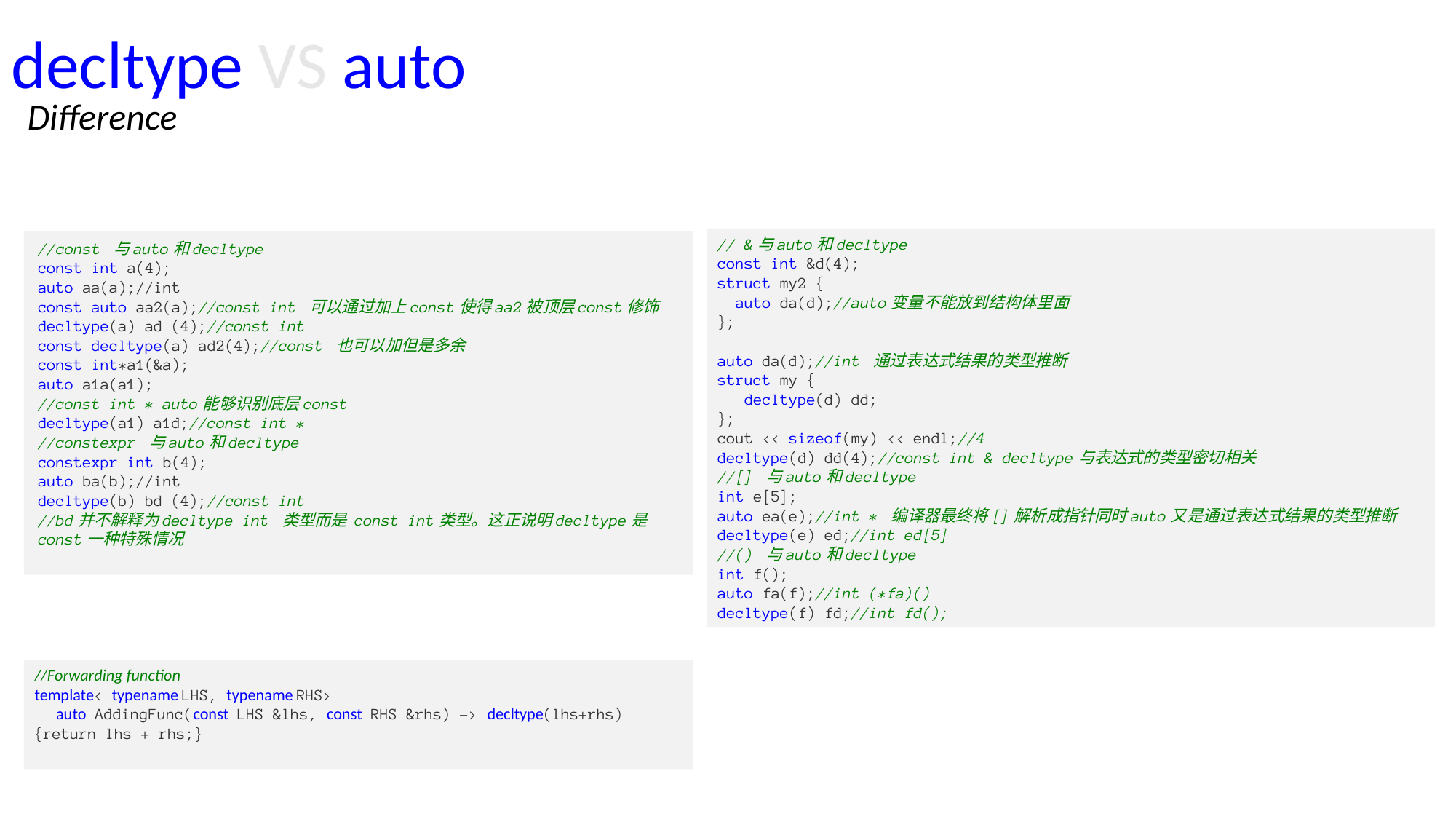

# decltype VS auto
Difference

// &与auto和decltype
const int &d(4);
struct my2 {
  auto da(d);//auto变量不能放到结构体里面
};

auto da(d);//int 通过表达式结果的类型推断
struct my {
   decltype(d) dd;
};
cout << sizeof(my) << endl;//4
decltype(d) dd(4);//const int & decltype与表达式的类型密切相关
//[] 与auto和decltype
int e[5];
auto ea(e);//int * 编译器最终将[]解析成指针同时auto又是通过表达式结果的类型推断
decltype(e) ed;//int ed[5]
//() 与auto和decltype
int f();
auto fa(f);//int (*fa)()
decltype(f) fd;//int fd();
//const 与auto和decltype
const int a(4);
auto aa(a);//int
const auto aa2(a);//const int 可以通过加上const使得aa2被顶层const修饰
decltype(a) ad (4);//const int
const decltype(a) ad2(4);//const 也可以加但是多余
const int*a1(&a);
auto a1a(a1);
//const int * auto能够识别底层const
decltype(a1) a1d;//const int *
//constexpr 与auto和decltype
constexpr int b(4);
auto ba(b);//int
decltype(b) bd (4);//const int
//bd并不解释为decltype int 类型而是 const int类型。这正说明decltype是const一种特殊情况

//Forwarding function
template< typename LHS, typename RHS>
   auto AddingFunc(const LHS &lhs, const RHS &rhs) -> decltype(lhs+rhs)
{return lhs + rhs;}